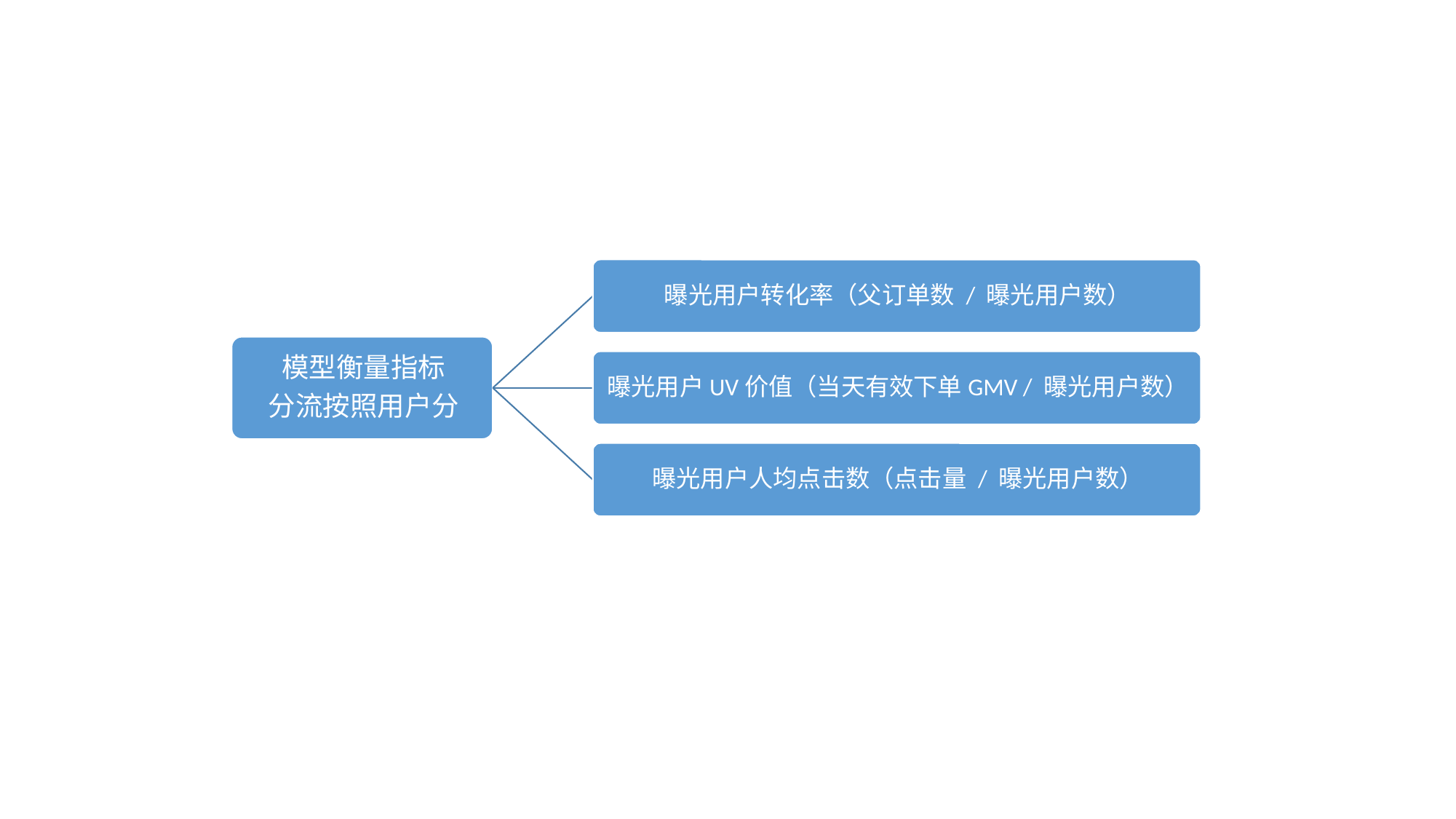

模型衡量指标
分流按照用户分

曝光用户转化率（父订单数 / 曝光用户数）

曝光用户UV价值（当天有效下单GMV / 曝光用户数）

曝光用户人均点击数（点击量 / 曝光用户数）